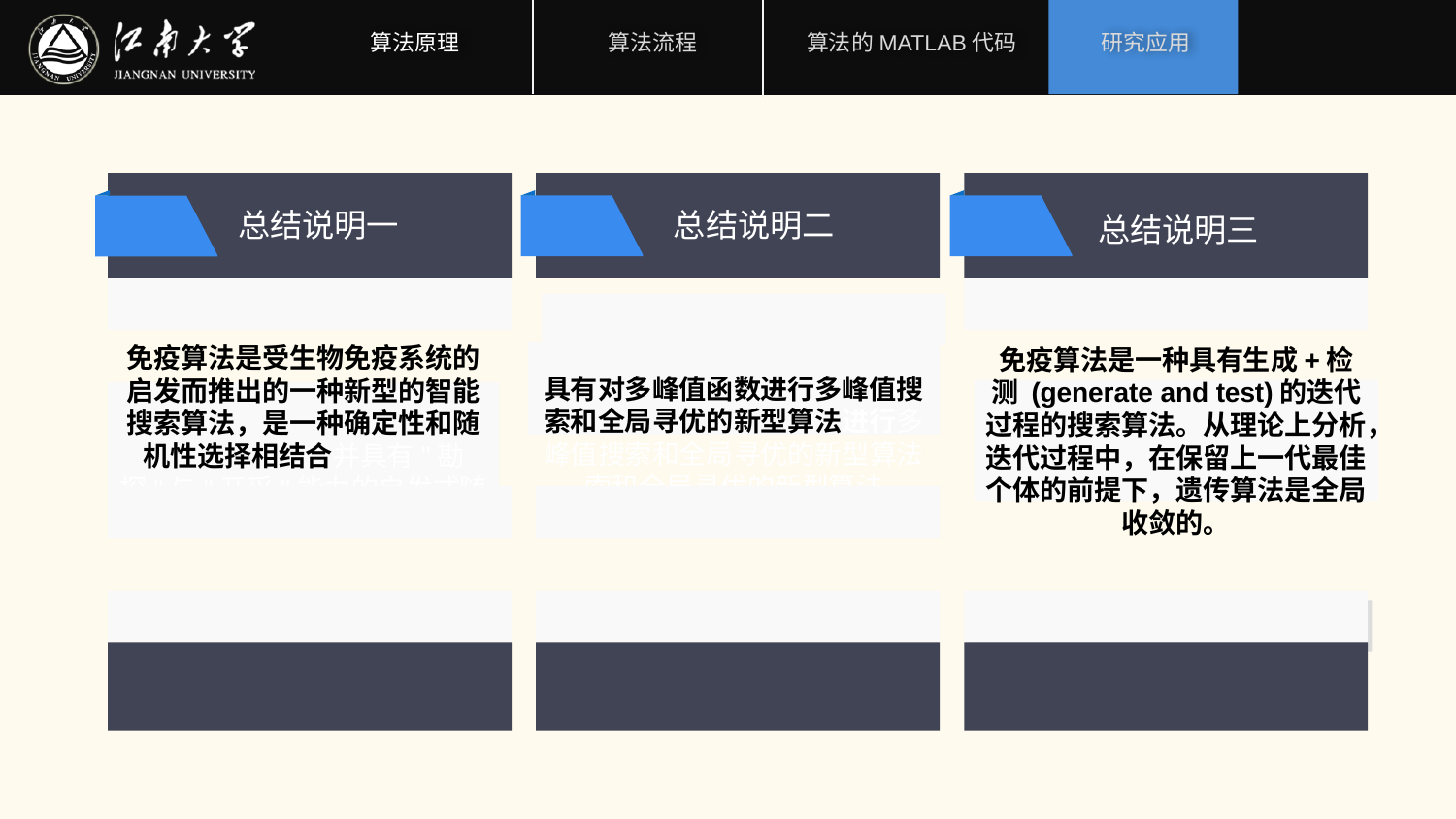

总结说明一

总结说明二

总结说明三

具有对多峰值函数进行多峰值搜索和全局寻优的新型算法进行多峰值搜索和全局寻优的新型算法索和全局寻优的新型算法
免疫算法是一种具有生成+检测 (generate and test)的迭代过程的搜索算法。从理论上分析，迭代过程中，在保留上一代最佳个体的前提下，遗传算法是全局收敛的。
免疫算法是受生物免疫系统的启发而推出的一种新型的智能搜索算法，是一种确定性和随机性选择相结合并具有"勘探"与"开采"能力的启发式随机搜索算法。